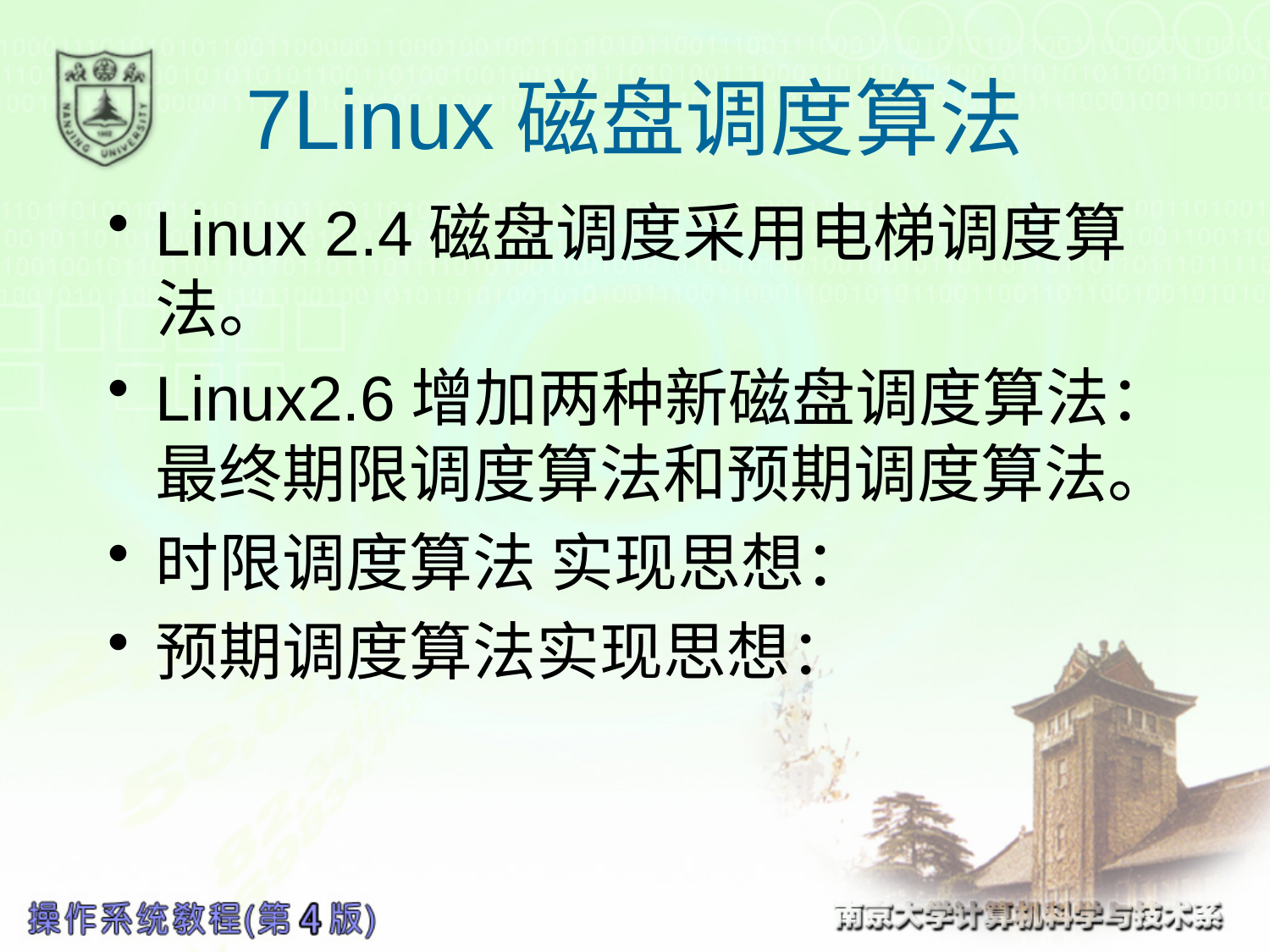

# 7Linux磁盘调度算法
Linux 2.4磁盘调度采用电梯调度算法。
Linux2.6增加两种新磁盘调度算法：最终期限调度算法和预期调度算法。
时限调度算法 实现思想：
预期调度算法实现思想：